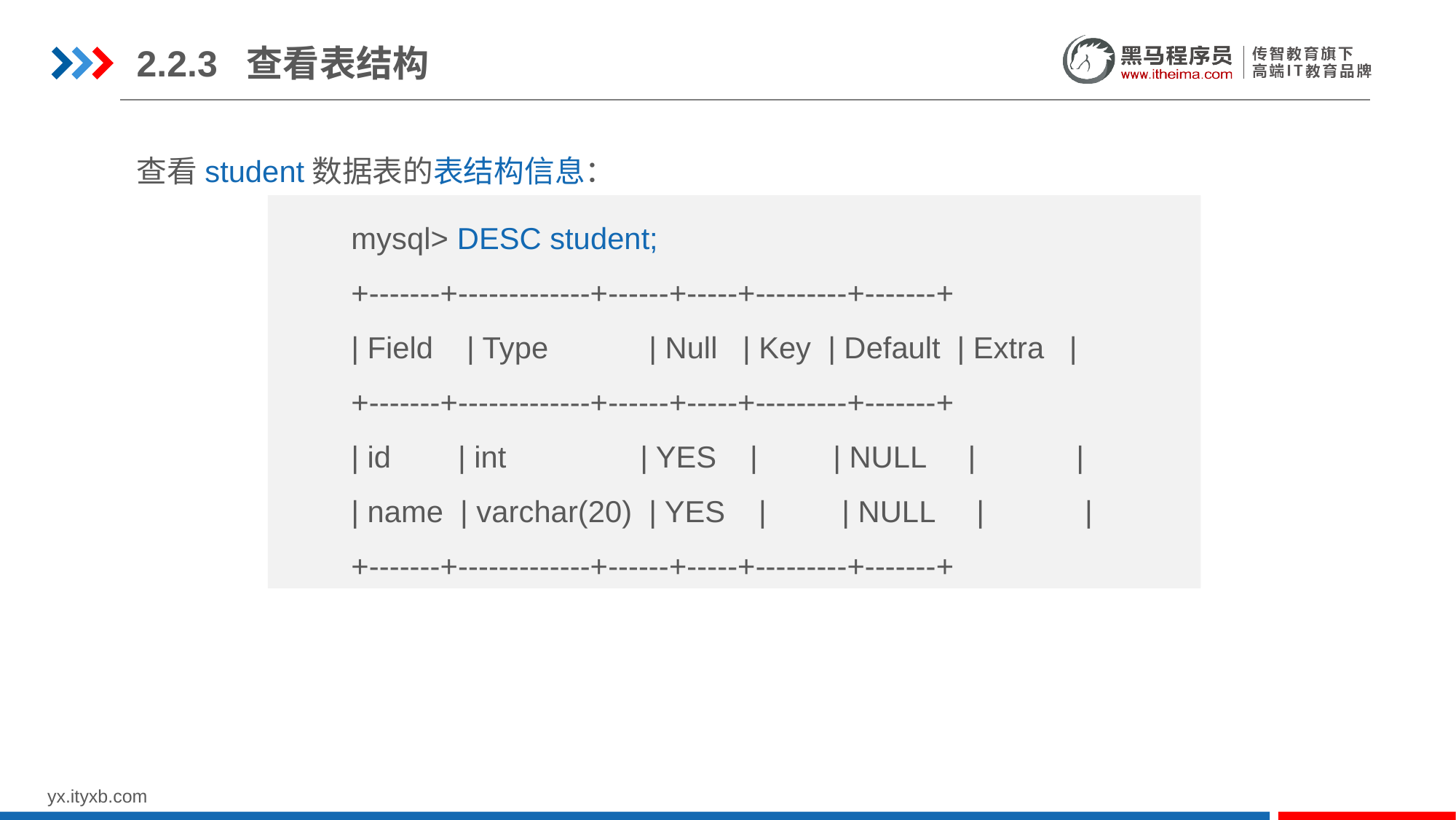

2.2.3  查看表结构
查看student数据表的表结构信息：
mysql> DESC student;
+-------+-------------+------+-----+---------+-------+
| Field    | Type            | Null   | Key  | Default  | Extra   |
+-------+-------------+------+-----+---------+-------+
| id        | int                | YES    |         | NULL     |            |
| name  | varchar(20)  | YES    |         | NULL     |            |
+-------+-------------+------+-----+---------+-------+